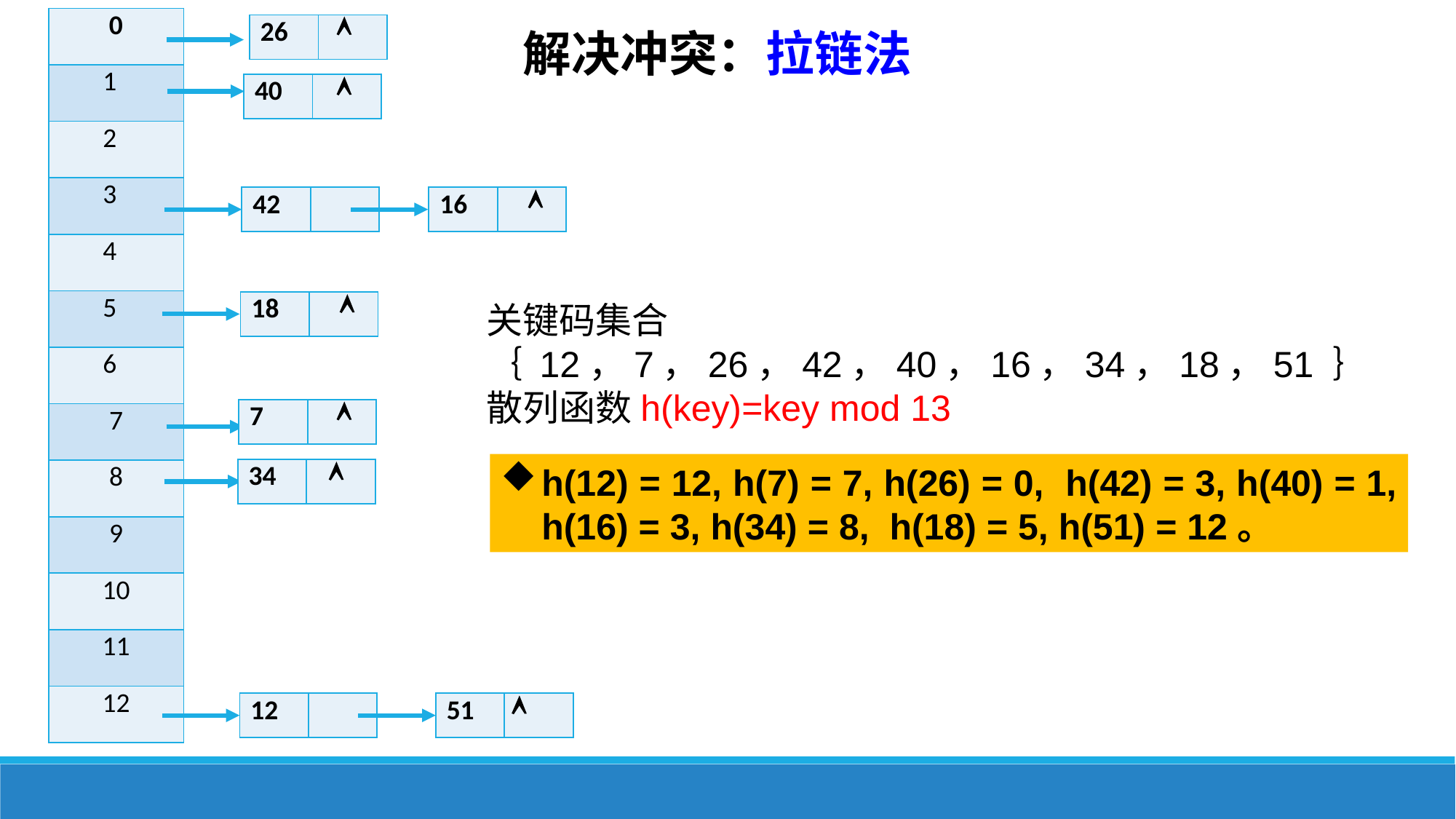

∧
| 0 |
| --- |
| 1 |
| 2 |
| 3 |
| 4 |
| 5 |
| 6 |
| 7 |
| 8 |
| 9 |
| 10 |
| 11 |
| 12 |
| 26 |  |
| --- | --- |
解决冲突：拉链法
∧
| 40 |  |
| --- | --- |
∧
| 42 |  |
| --- | --- |
| 16 |  |
| --- | --- |
∧
| 18 |  |
| --- | --- |
关键码集合｛ 12，7，26，42，40，16，34，18，51 ｝
散列函数h(key)=key mod 13
∧
| 7 |  |
| --- | --- |
∧
h(12) = 12, h(7) = 7, h(26) = 0,  h(42) = 3, h(40) = 1, h(16) = 3, h(34) = 8,  h(18) = 5, h(51) = 12。
| 34 |  |
| --- | --- |
∧
| 12 |  |
| --- | --- |
| 51 |  |
| --- | --- |